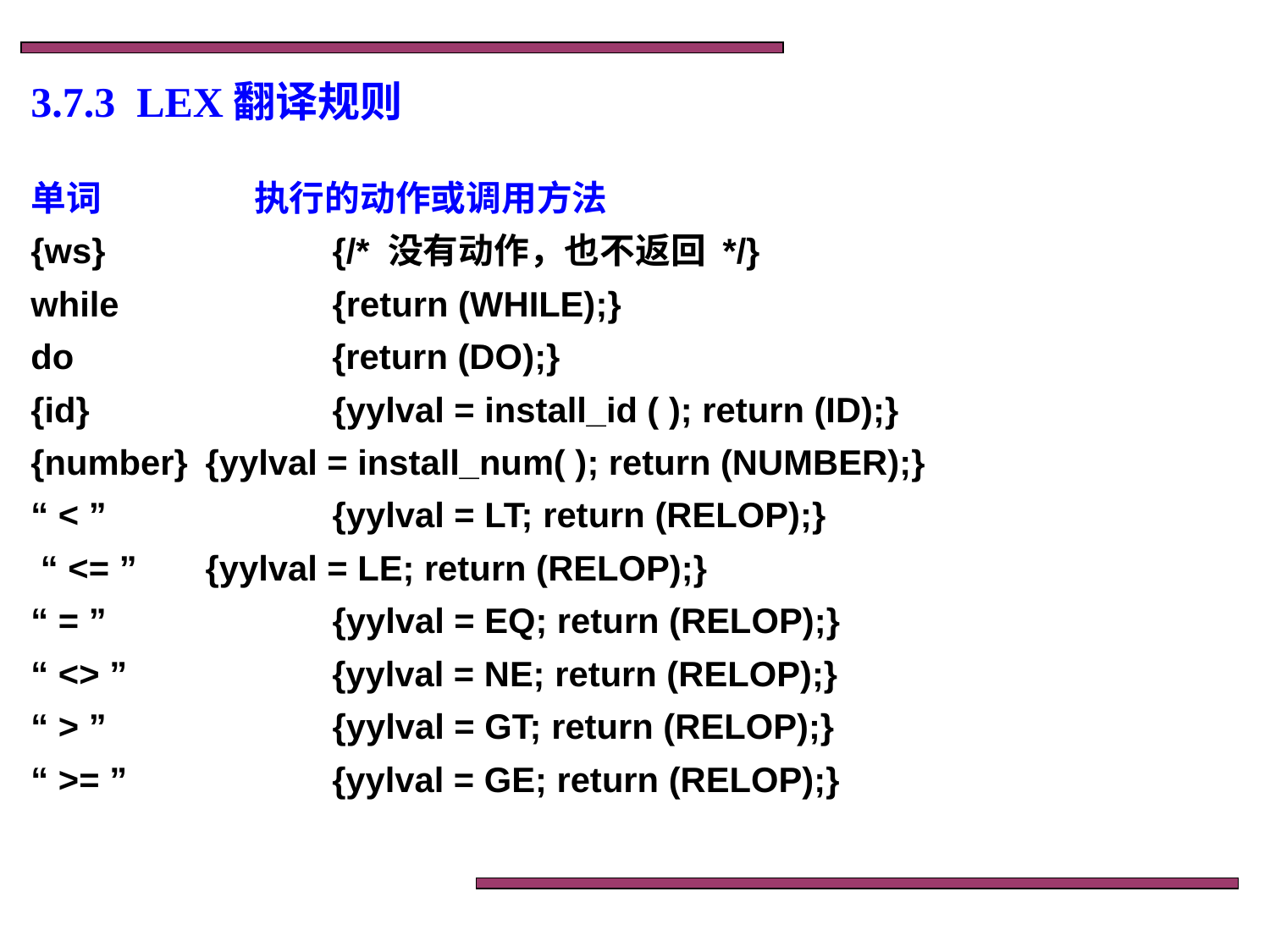

# 3.7.3  LEX翻译规则
单词                   执行的动作或调用方法
{ws}		{/* 没有动作，也不返回 */}
while		{return (WHILE);}
do		             {return (DO);}
{id}		{yylval = install_id ( ); return (ID);}
{number}	{yylval = install_num( ); return (NUMBER);}
“ < ”		{yylval = LT; return (RELOP);}
 “ <= ”    	{yylval = LE; return (RELOP);}
“ = ”		{yylval = EQ; return (RELOP);}
“ <> ”	             {yylval = NE; return (RELOP);}
“ > ”		{yylval = GT; return (RELOP);}
“ >= ”	             {yylval = GE; return (RELOP);}